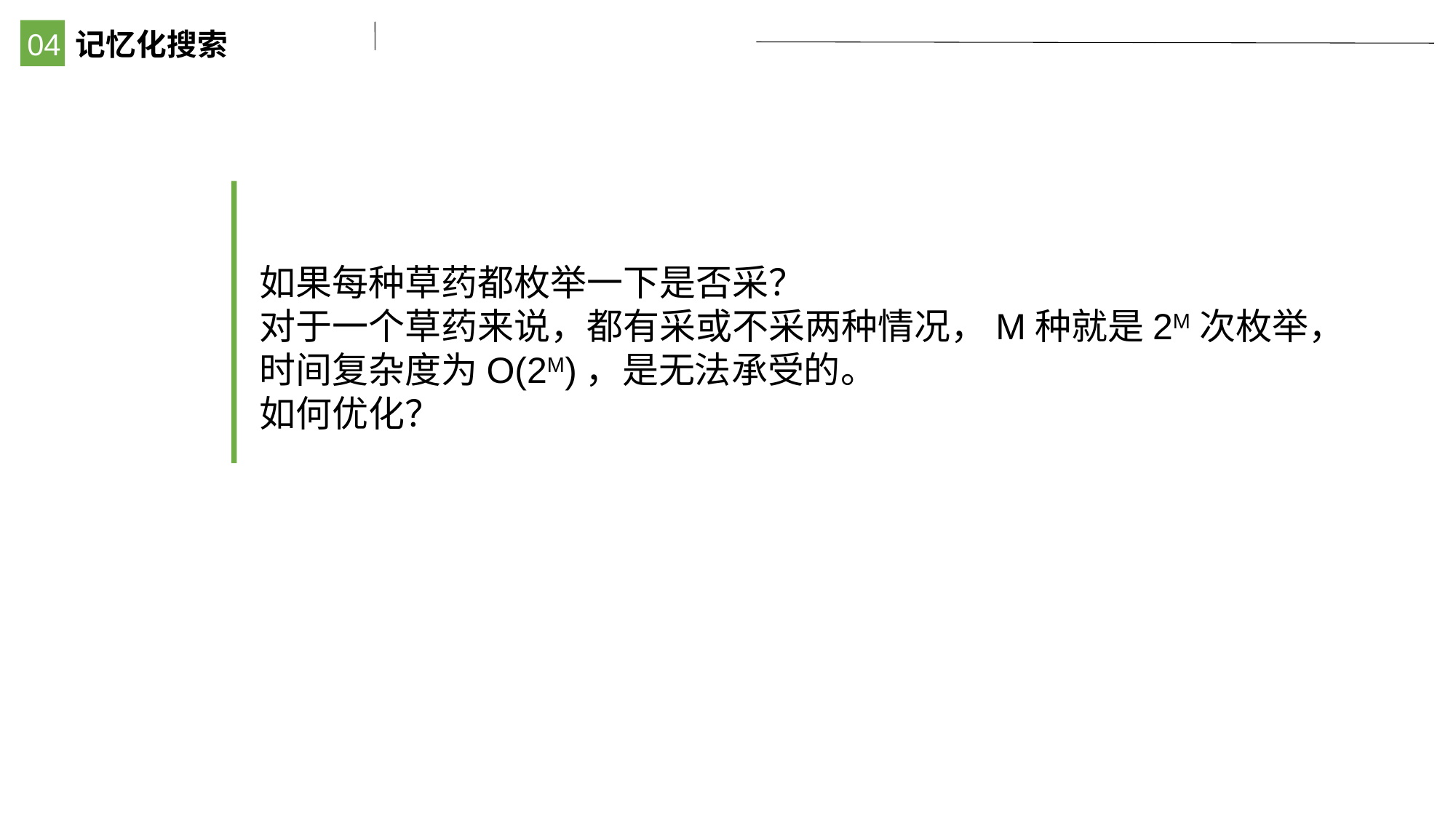

04
记忆化搜索

如果每种草药都枚举一下是否采？
对于一个草药来说，都有采或不采两种情况，M种就是2M次枚举，时间复杂度为O(2M)，是无法承受的。
如何优化？